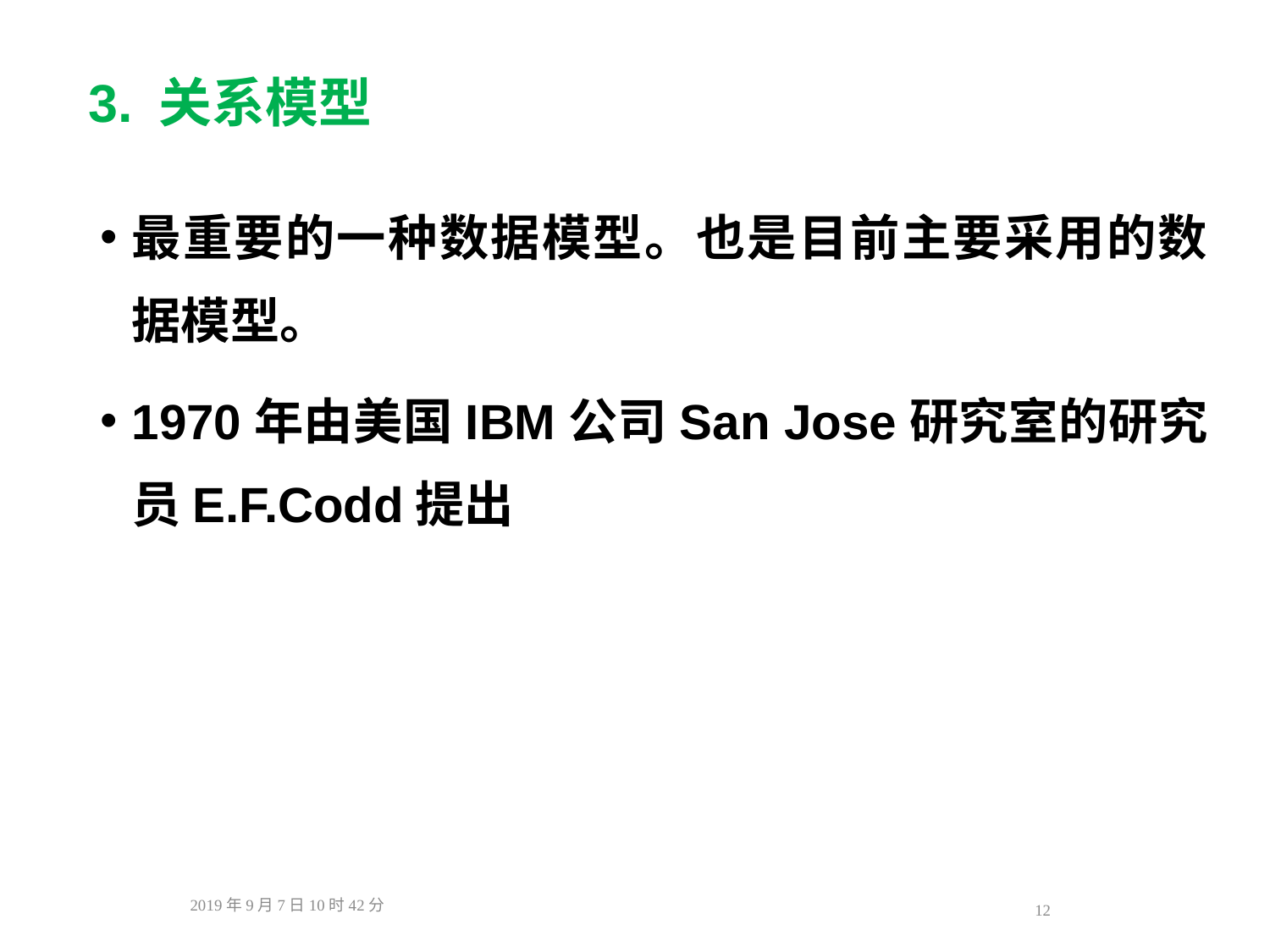

3. 关系模型
最重要的一种数据模型。也是目前主要采用的数据模型。
1970年由美国IBM公司San Jose研究室的研究员E.F.Codd提出
2019年9月7日10时42分
12